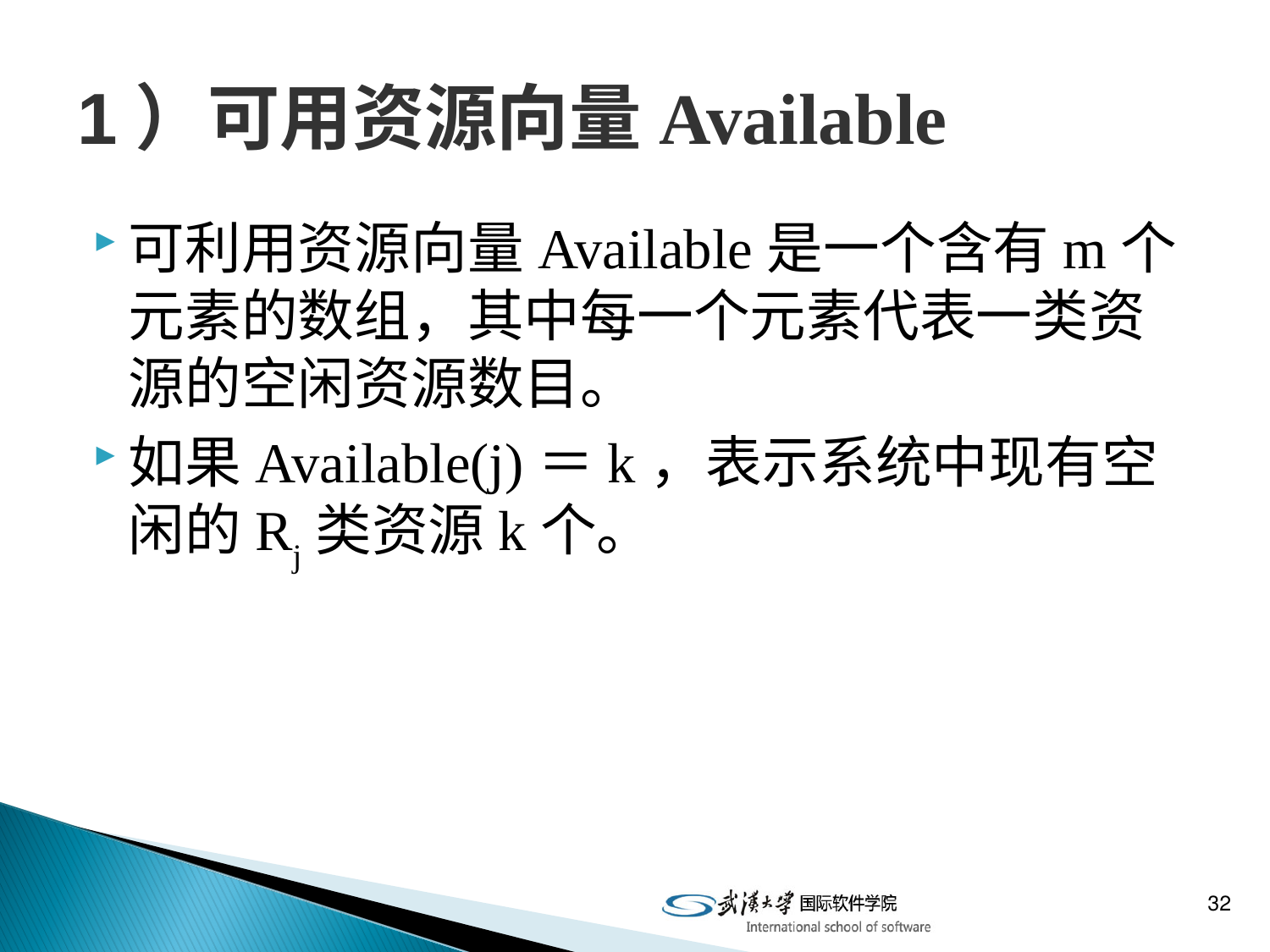

# 1）可用资源向量Available
可利用资源向量Available是一个含有m个元素的数组，其中每一个元素代表一类资源的空闲资源数目。
如果Available(j)＝k，表示系统中现有空闲的Rj类资源k个。